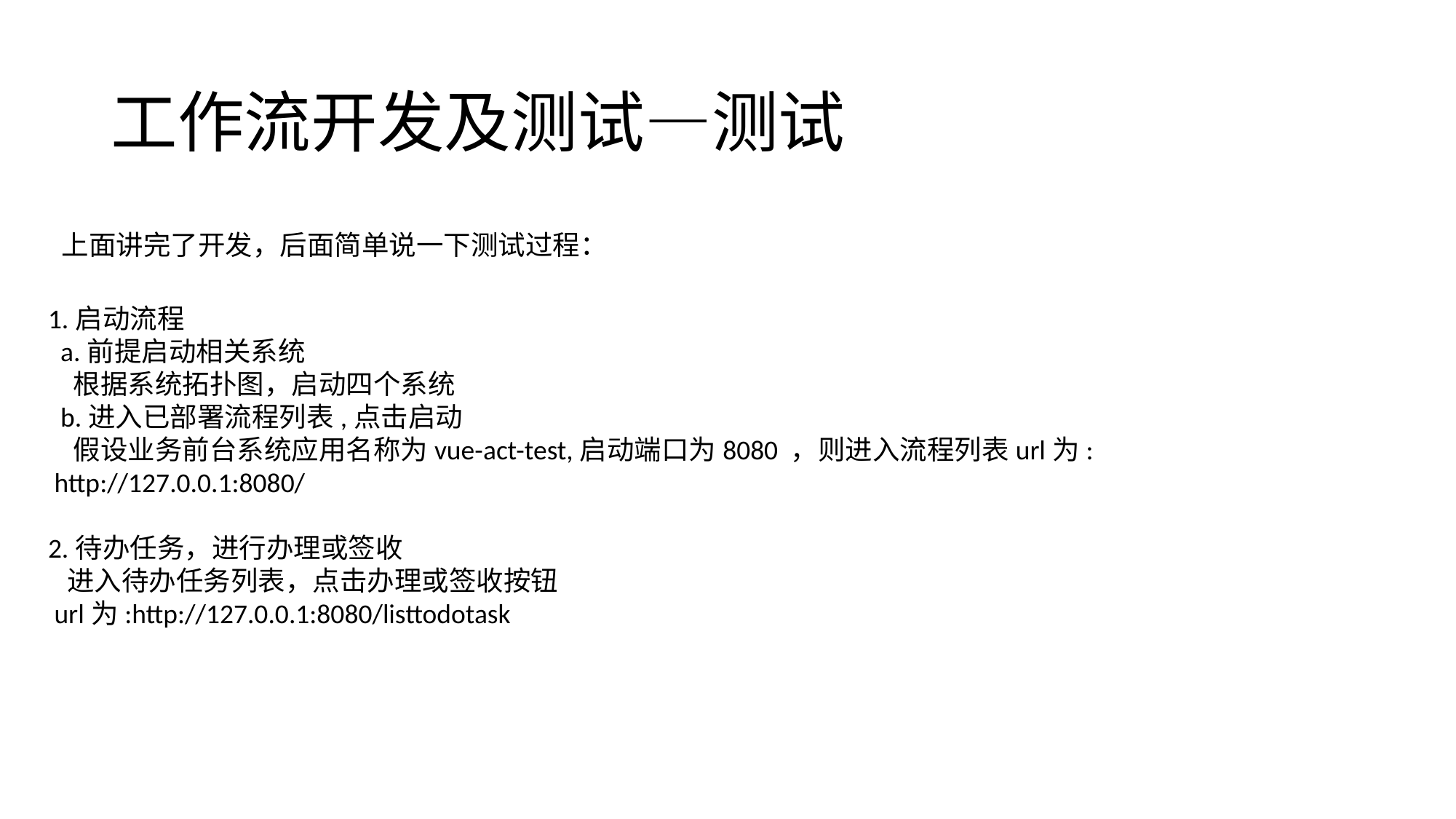

# 工作流开发及测试—测试
上面讲完了开发，后面简单说一下测试过程：
1.启动流程
  a.前提启动相关系统
   根据系统拓扑图，启动四个系统
  b.进入已部署流程列表,点击启动
   假设业务前台系统应用名称为vue-act-test,启动端口为8080 ，则进入流程列表url为:
 http://127.0.0.1:8080/

2.待办任务，进行办理或签收
  进入待办任务列表，点击办理或签收按钮
 url为:http://127.0.0.1:8080/listtodotask